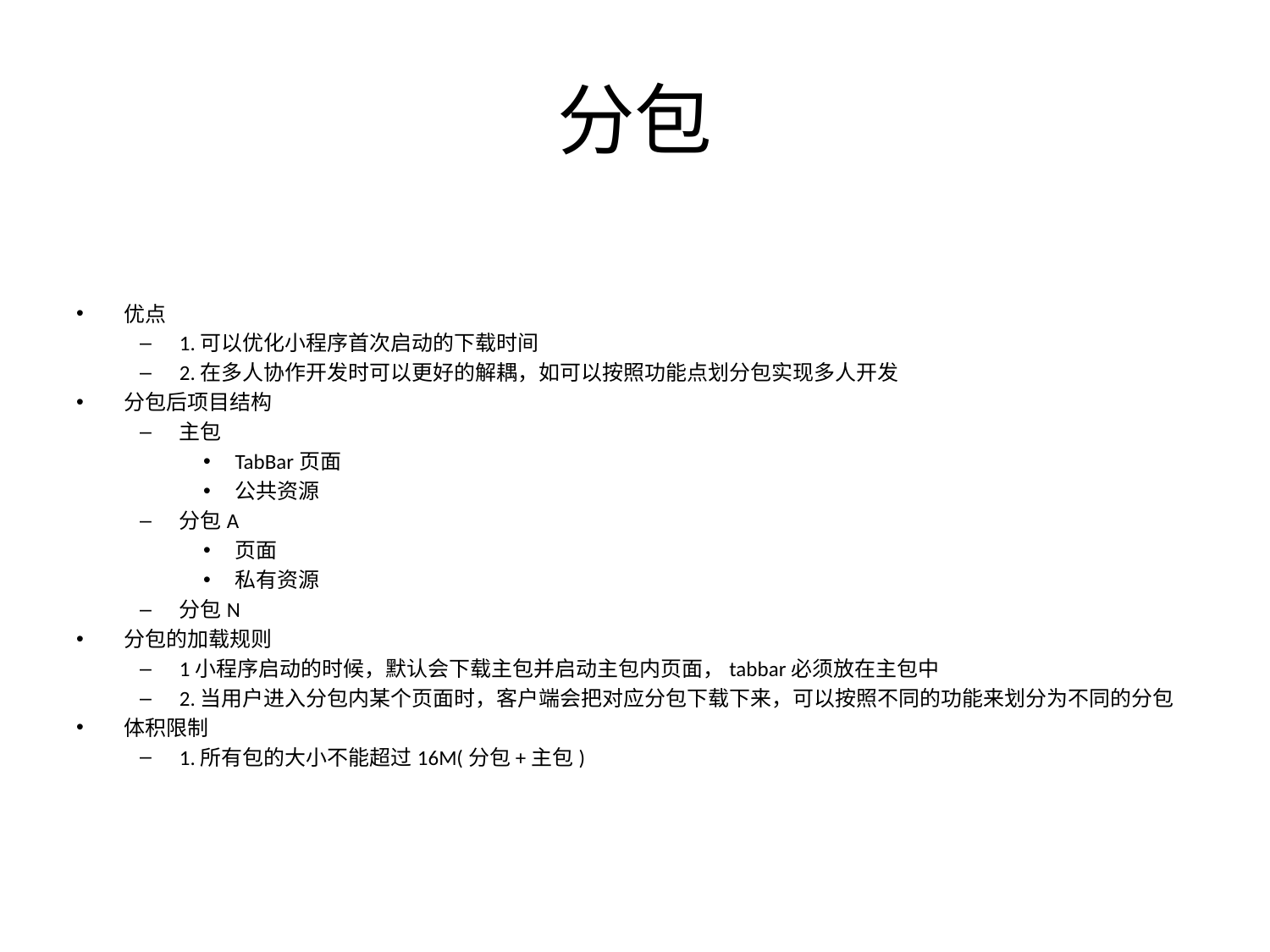

# 分包

优点
1.可以优化小程序首次启动的下载时间
2.在多人协作开发时可以更好的解耦，如可以按照功能点划分包实现多人开发
分包后项目结构
主包
TabBar页面
公共资源
分包A
页面
私有资源
分包N
分包的加载规则
1小程序启动的时候，默认会下载主包并启动主包内页面，tabbar必须放在主包中
2.当用户进入分包内某个页面时，客户端会把对应分包下载下来，可以按照不同的功能来划分为不同的分包
体积限制
1.所有包的大小不能超过16M(分包+主包)